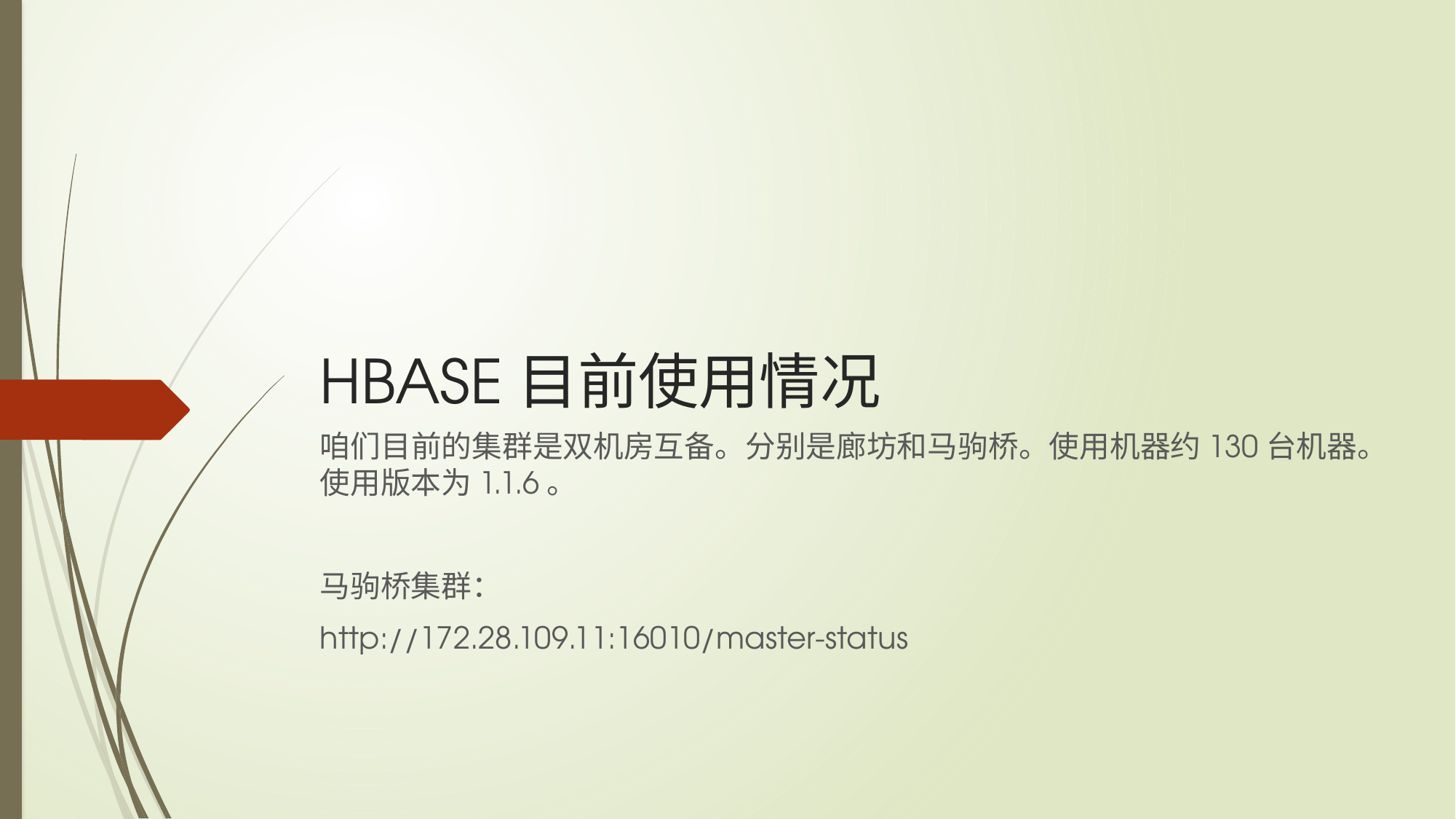

# HBASE目前使用情况
咱们目前的集群是双机房互备。分别是廊坊和马驹桥。使用机器约130台机器。使用版本为1.1.6。

马驹桥集群：
http://172.28.109.11:16010/master-status